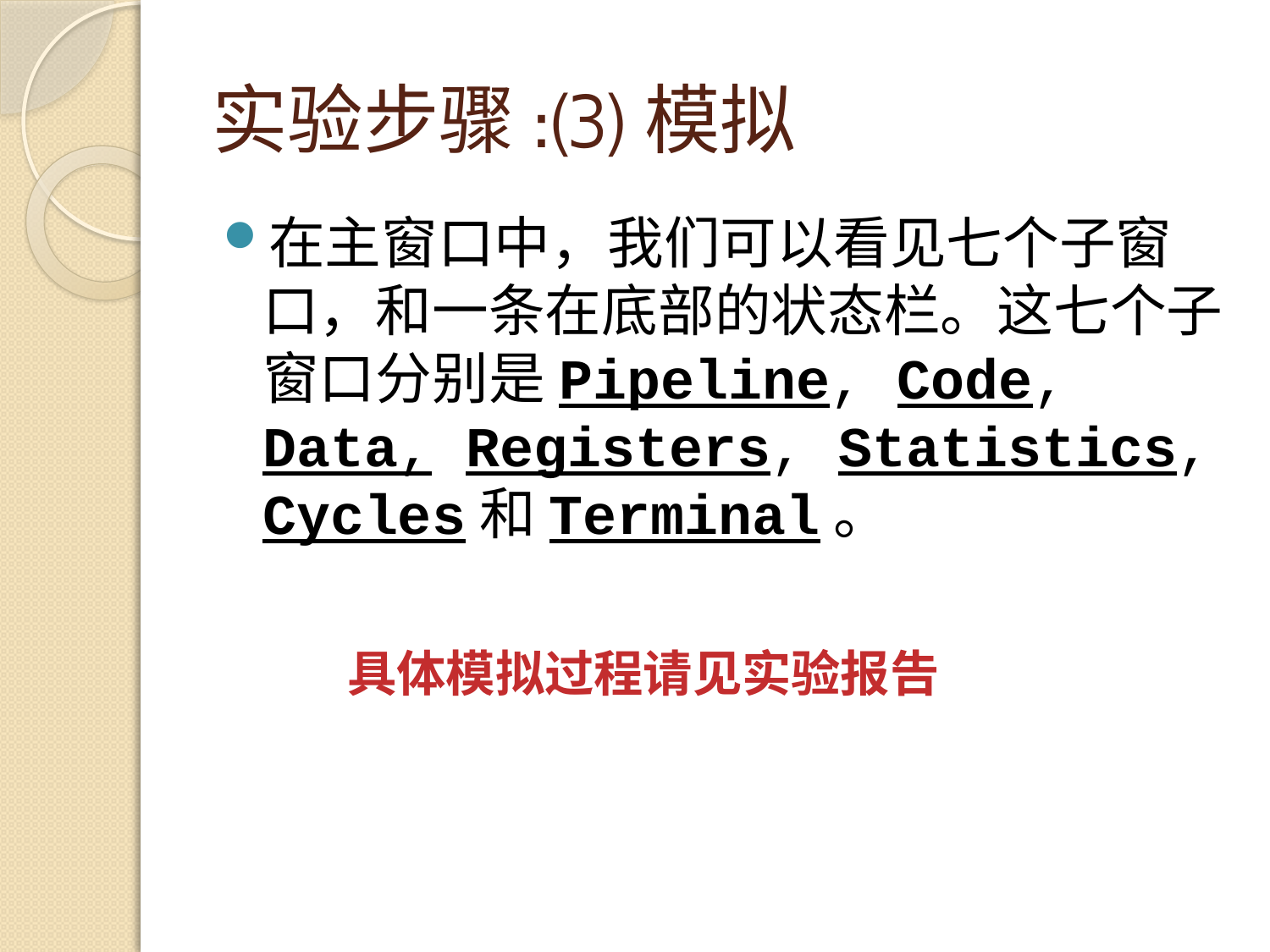

# 实验步骤:(3)模拟
在主窗口中，我们可以看见七个子窗口，和一条在底部的状态栏。这七个子窗口分别是Pipeline, Code, Data, Registers, Statistics, Cycles和Terminal。
具体模拟过程请见实验报告